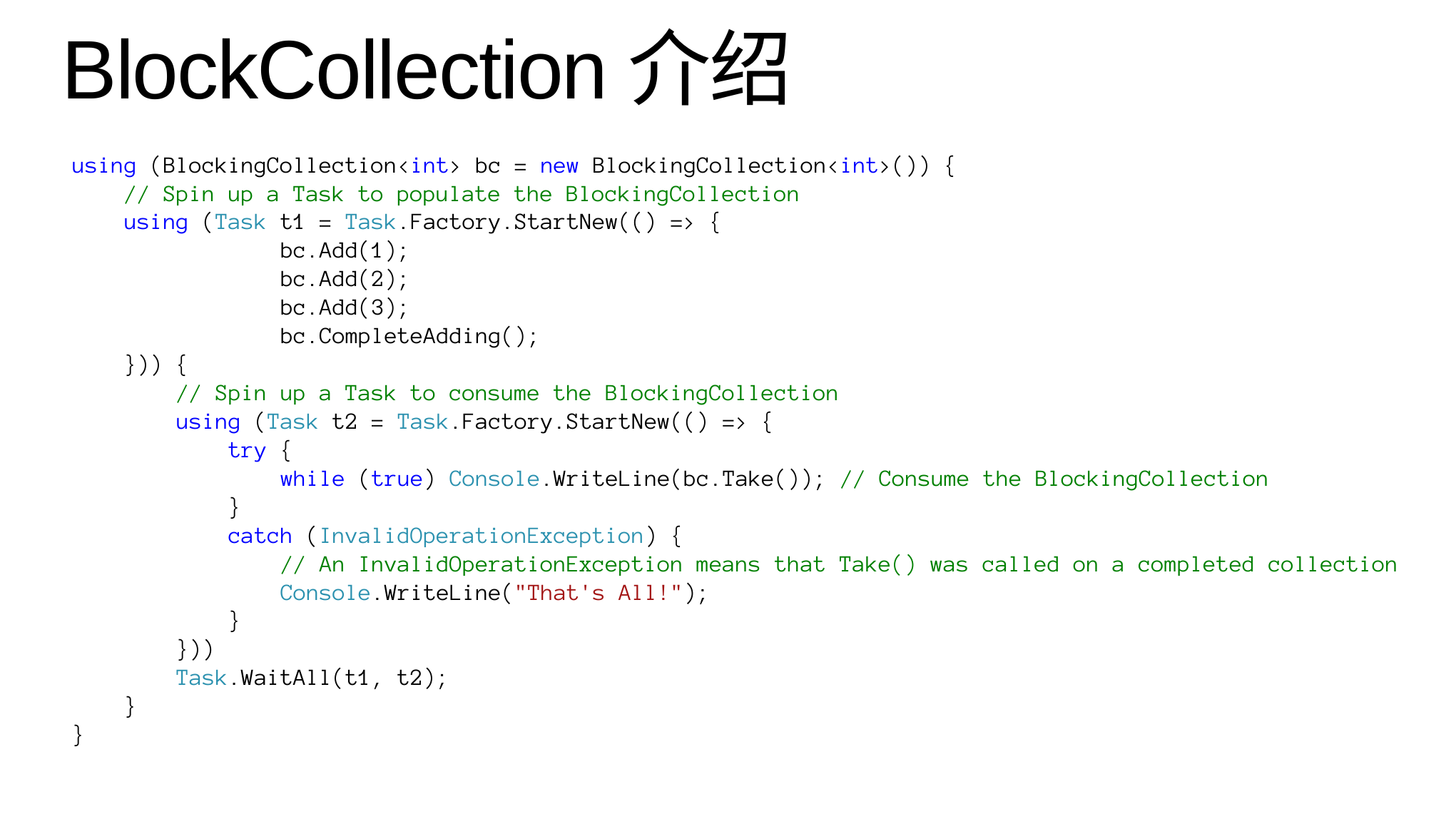

# BlockCollection介绍
using (BlockingCollection<int> bc = new BlockingCollection<int>()) {
    // Spin up a Task to populate the BlockingCollection
    using (Task t1 = Task.Factory.StartNew(() => {
                bc.Add(1);
                bc.Add(2);
                bc.Add(3);
                bc.CompleteAdding();
    })) {
        // Spin up a Task to consume the BlockingCollection
        using (Task t2 = Task.Factory.StartNew(() => {
            try {
                while (true) Console.WriteLine(bc.Take()); // Consume the BlockingCollection
            }
            catch (InvalidOperationException) {
                // An InvalidOperationException means that Take() was called on a completed collection
                Console.WriteLine("That's All!");
            }
        }))
        Task.WaitAll(t1, t2);
    }
}